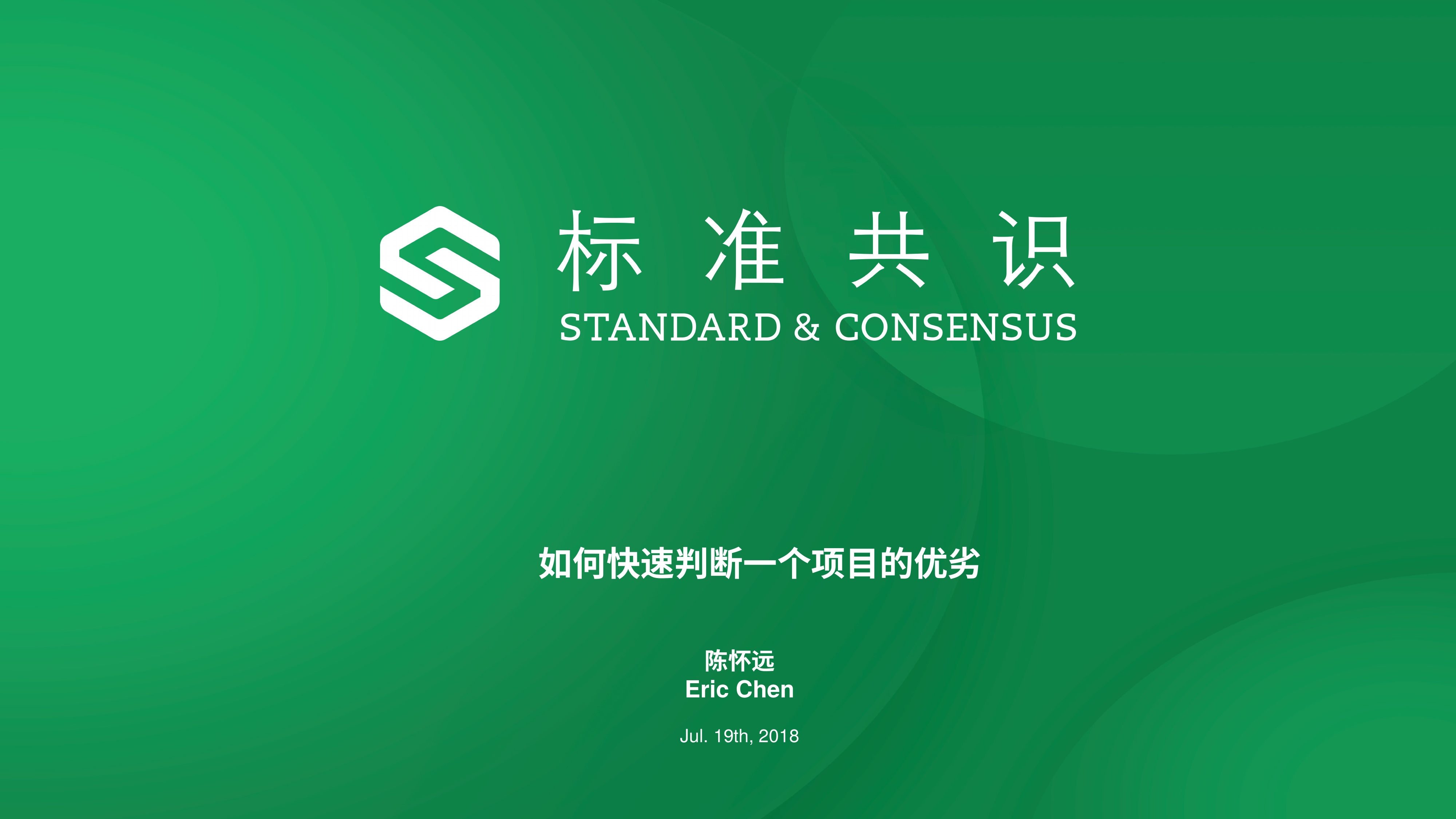

如何快速判断一个项目的优劣
陈怀远
Eric Chen

Jul. 19th, 2018